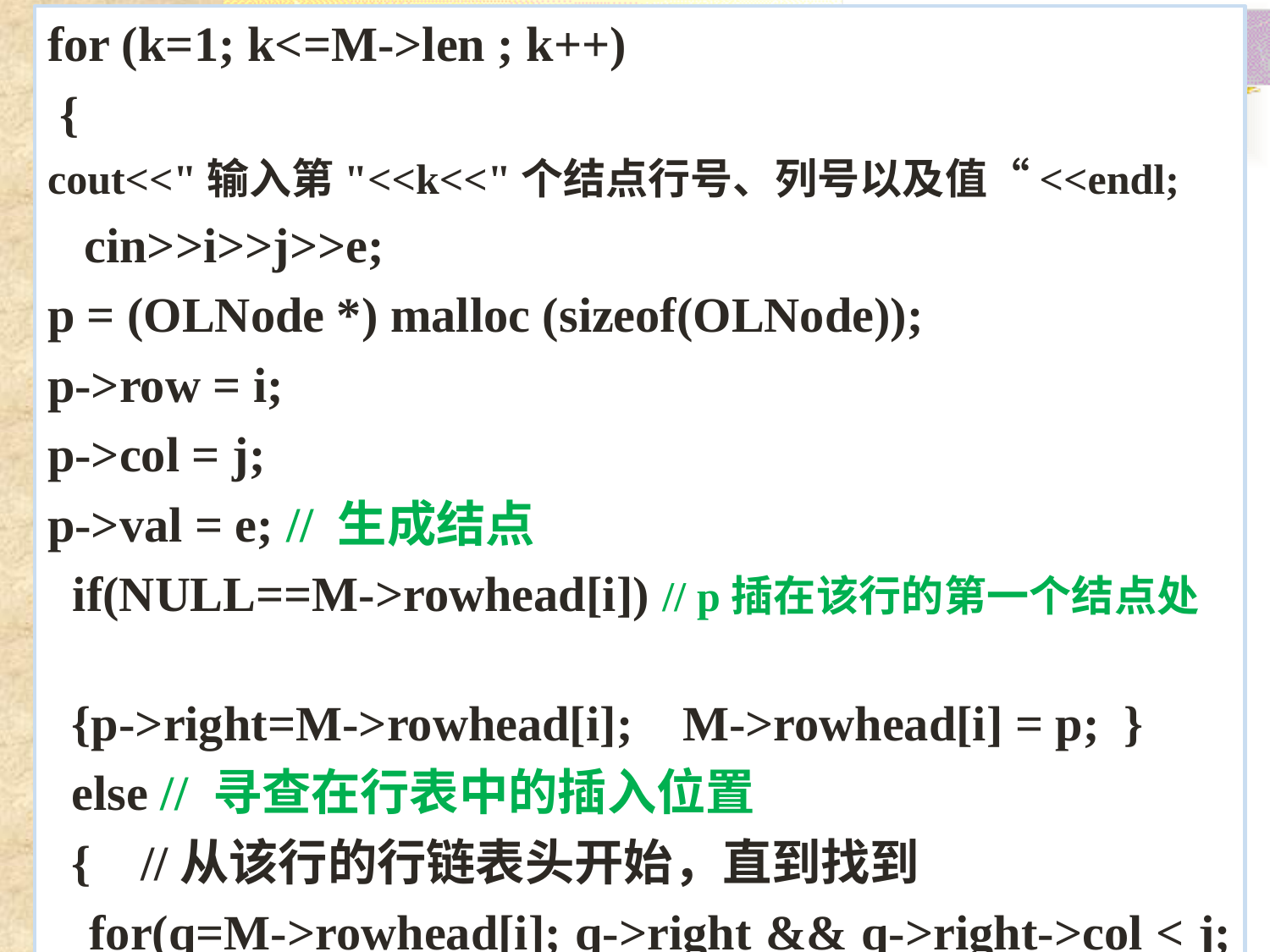

for (k=1; k<=M->len ; k++)
 {
cout<<"输入第"<<k<<"个结点行号、列号以及值“<<endl;
   cin>>i>>j>>e;
p = (OLNode *) malloc (sizeof(OLNode));
p->row = i;
p->col = j;
p->val = e; // 生成结点
  if(NULL==M->rowhead[i]) // p插在该行的第一个结点处
  {p->right=M->rowhead[i]; 	M->rowhead[i] = p;  }
  else // 寻查在行表中的插入位置
  {    //从该行的行链表头开始，直到找到
   for(q=M->rowhead[i]; q->right && q->right->col < j; q=q->right) ;
   p->right=q->right; // 完成行结点插入
   q->right=p;
  }